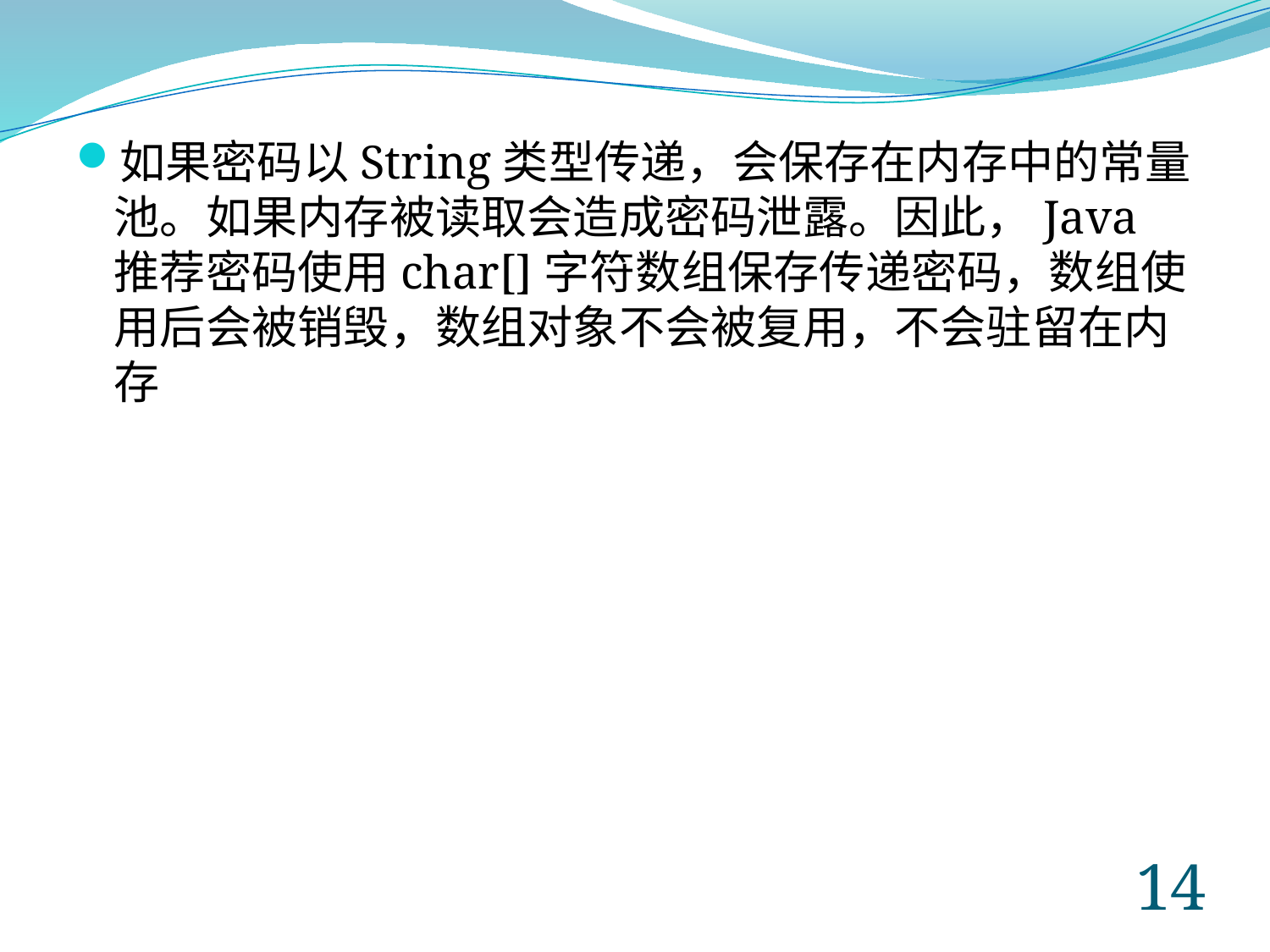

如果密码以String类型传递，会保存在内存中的常量池。如果内存被读取会造成密码泄露。因此，Java推荐密码使用char[]字符数组保存传递密码，数组使用后会被销毁，数组对象不会被复用，不会驻留在内存
14